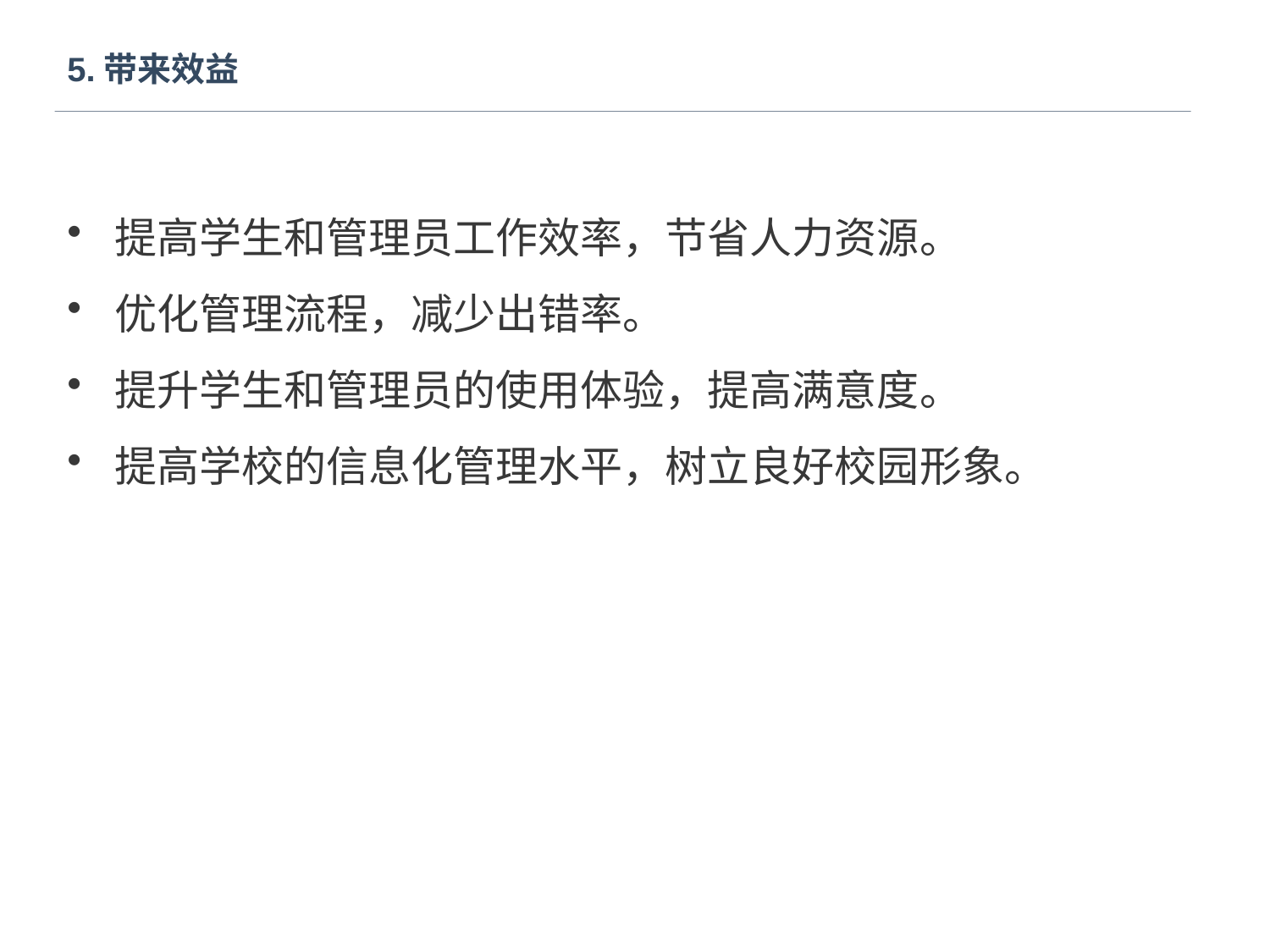

5.带来效益

提高学生和管理员工作效率，节省人力资源。
优化管理流程，减少出错率。
提升学生和管理员的使用体验，提高满意度。
提高学校的信息化管理水平，树立良好校园形象。